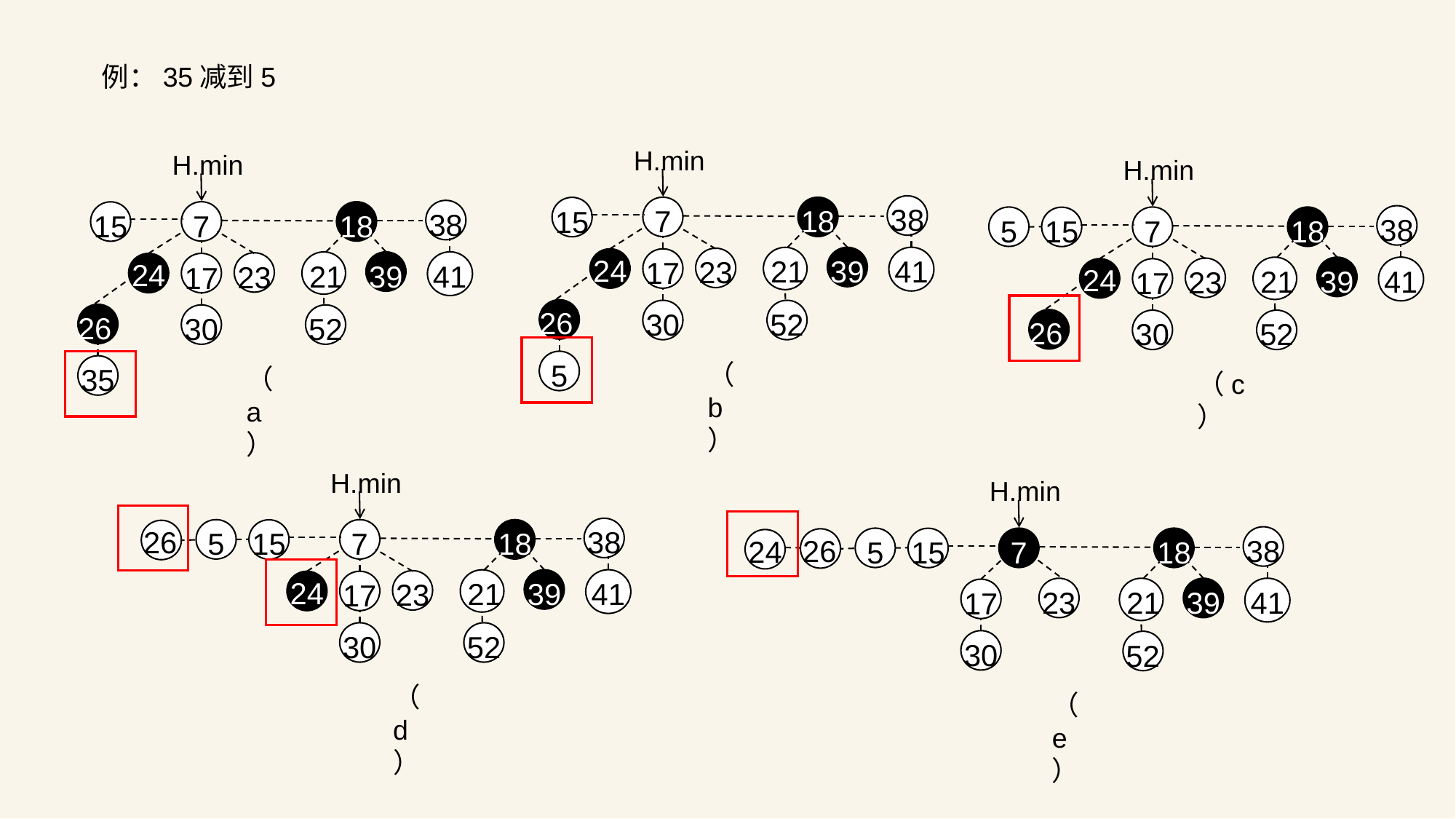

例：35减到5
H.min
38

7

18

15

24

39

41

21

23

17

26

30

52

5

（b）
H.min
38

7

18

15

24

39

41

21

23

17

26

30

52

35

（a）
H.min
38

5

7

18

15

24

39

41

21

23

17

26

30

52

（c）

H.min
26

38

5

7

18

15

24

39

41

21

23

17

30

52

（d）
H.min

26

38

24

5

7

18

15

23

39

41

21

17

30

52

（e）